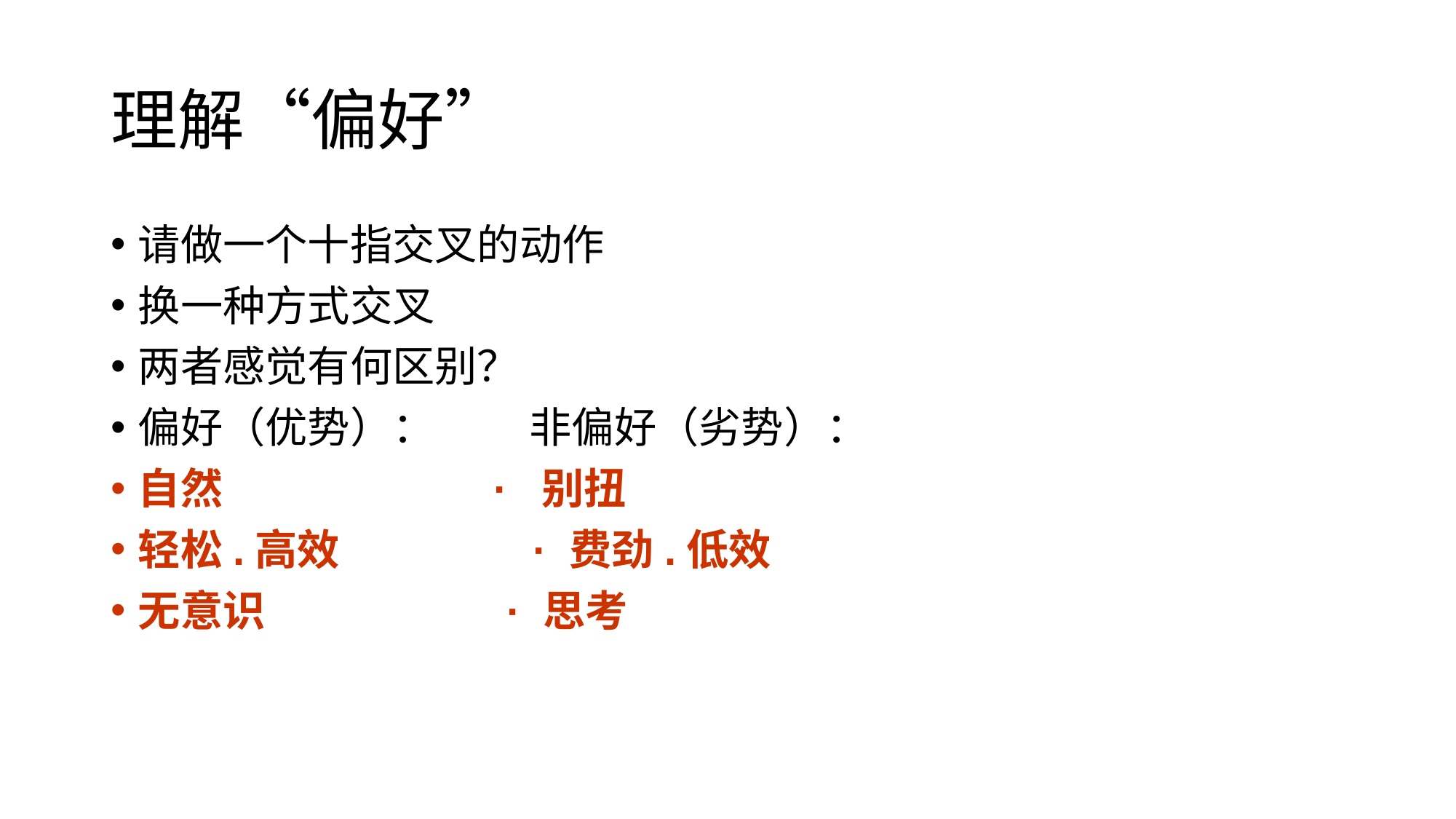

# 理解“偏好”
请做一个十指交叉的动作
换一种方式交叉
两者感觉有何区别？
偏好（优势）：          非偏好（劣势）：
自然                           ·  别扭
轻松.高效                   · 费劲.低效
无意识                        · 思考